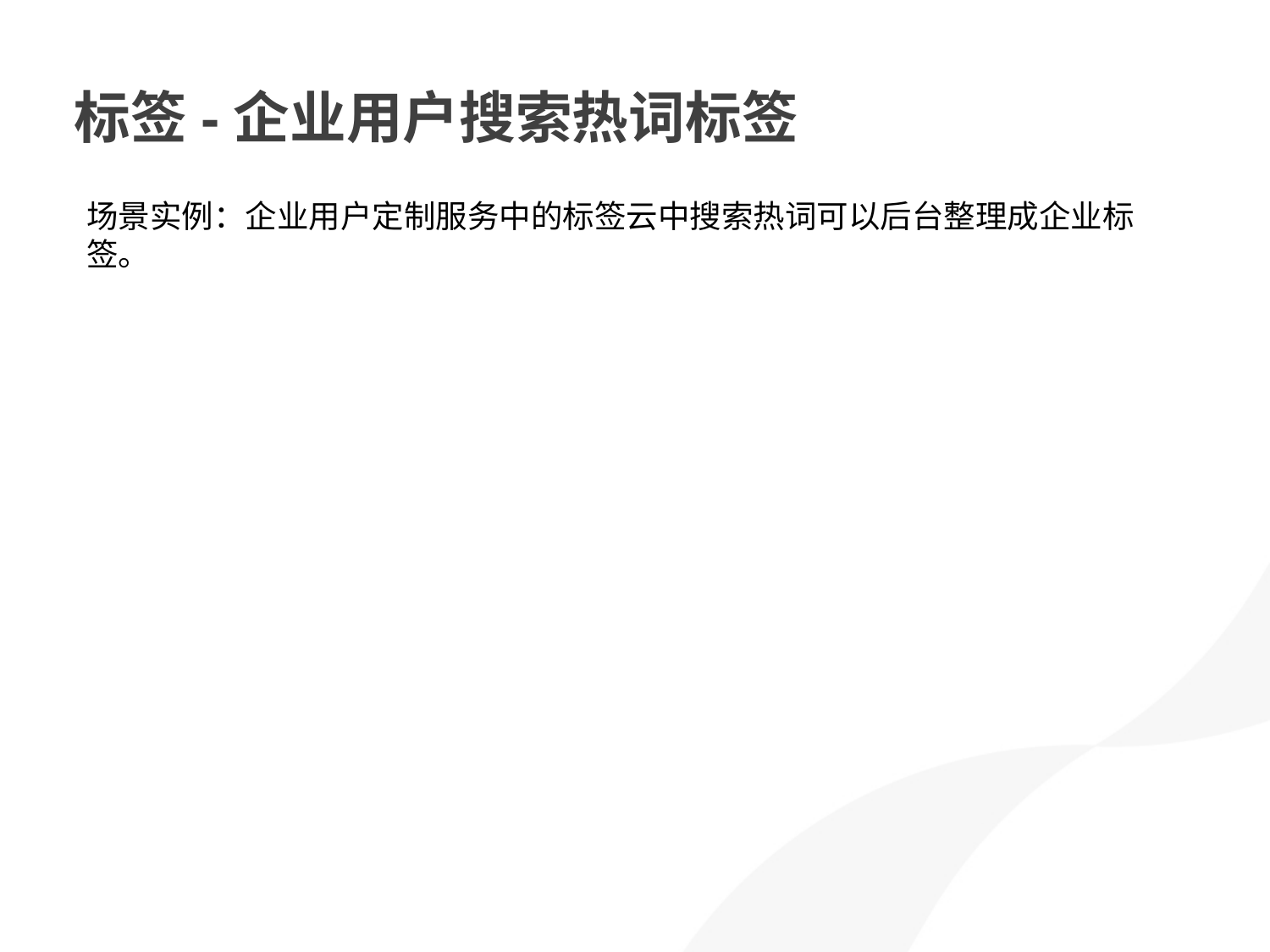

# 标签-企业用户搜索热词标签
场景实例：企业用户定制服务中的标签云中搜索热词可以后台整理成企业标签。